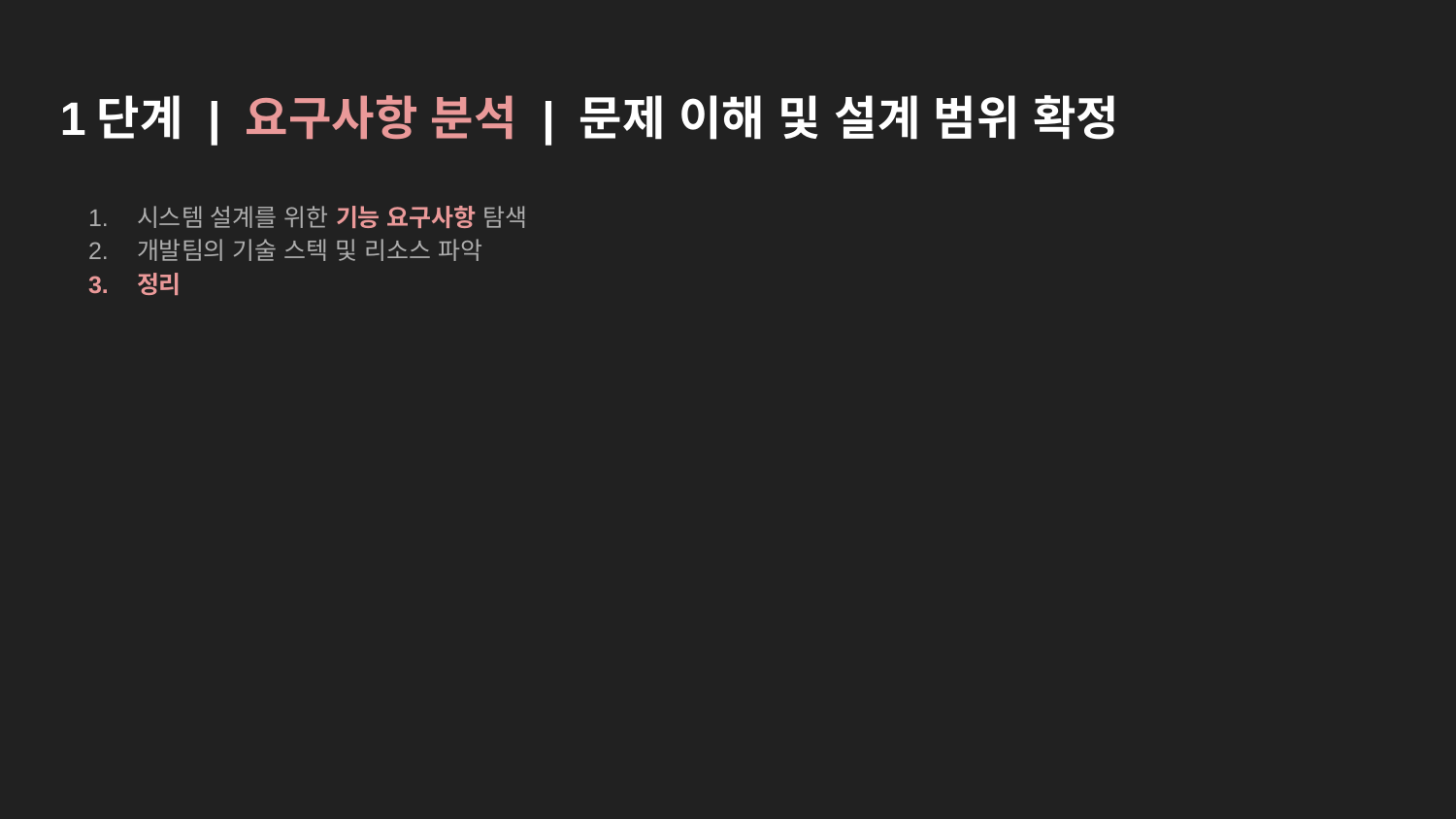

# 1단계 | 요구사항 분석 | 문제 이해 및 설계 범위 확정
시스템 설계를 위한 기능 요구사항 탐색
개발팀의 기술 스텍 및 리소스 파악
정리